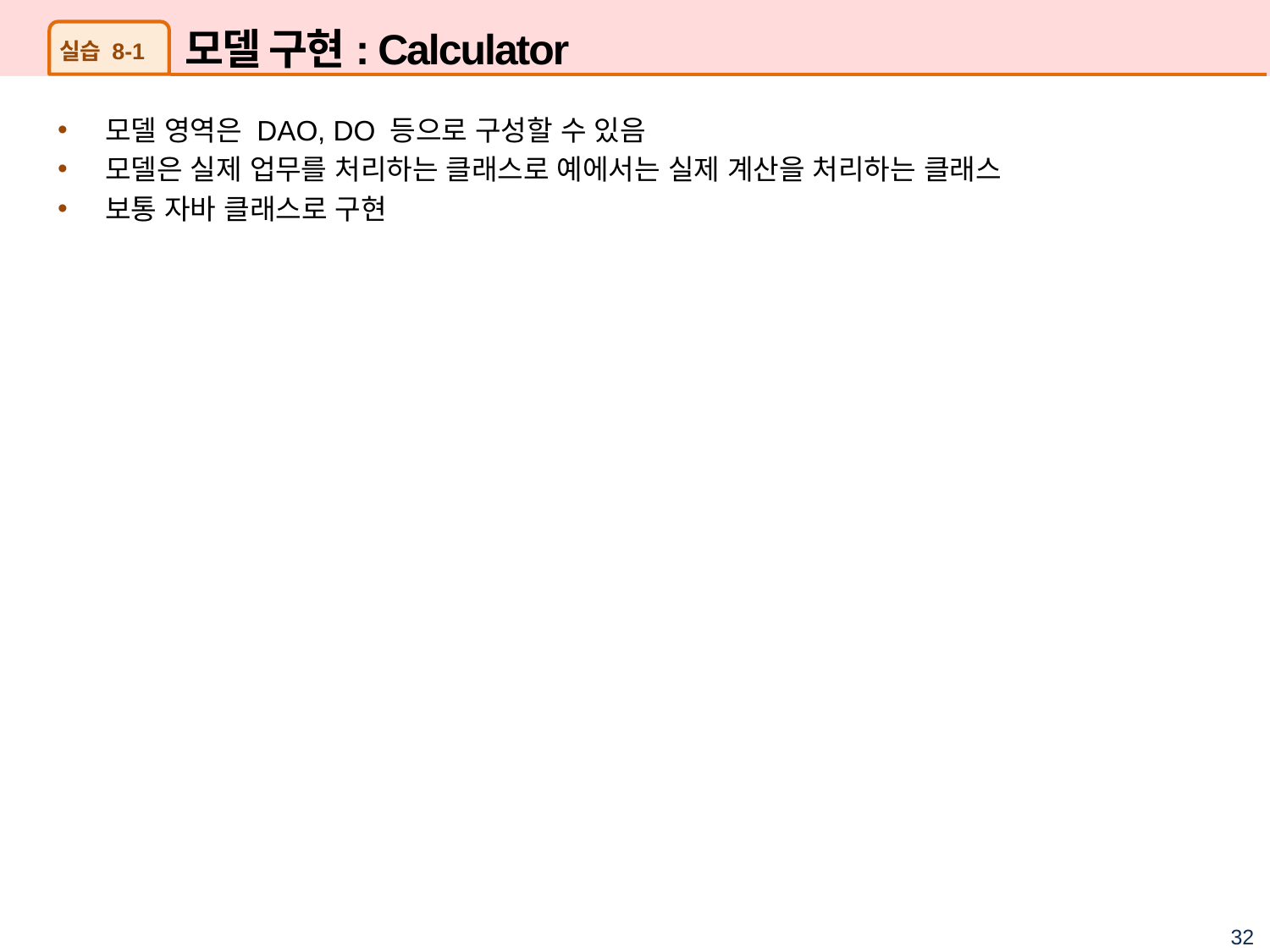

# 모델 구현: Calculator
실습 8-1
모델 영역은 DAO, DO 등으로 구성할 수 있음
모델은 실제 업무를 처리하는 클래스로 예에서는 실제 계산을 처리하는 클래스
보통 자바 클래스로 구현